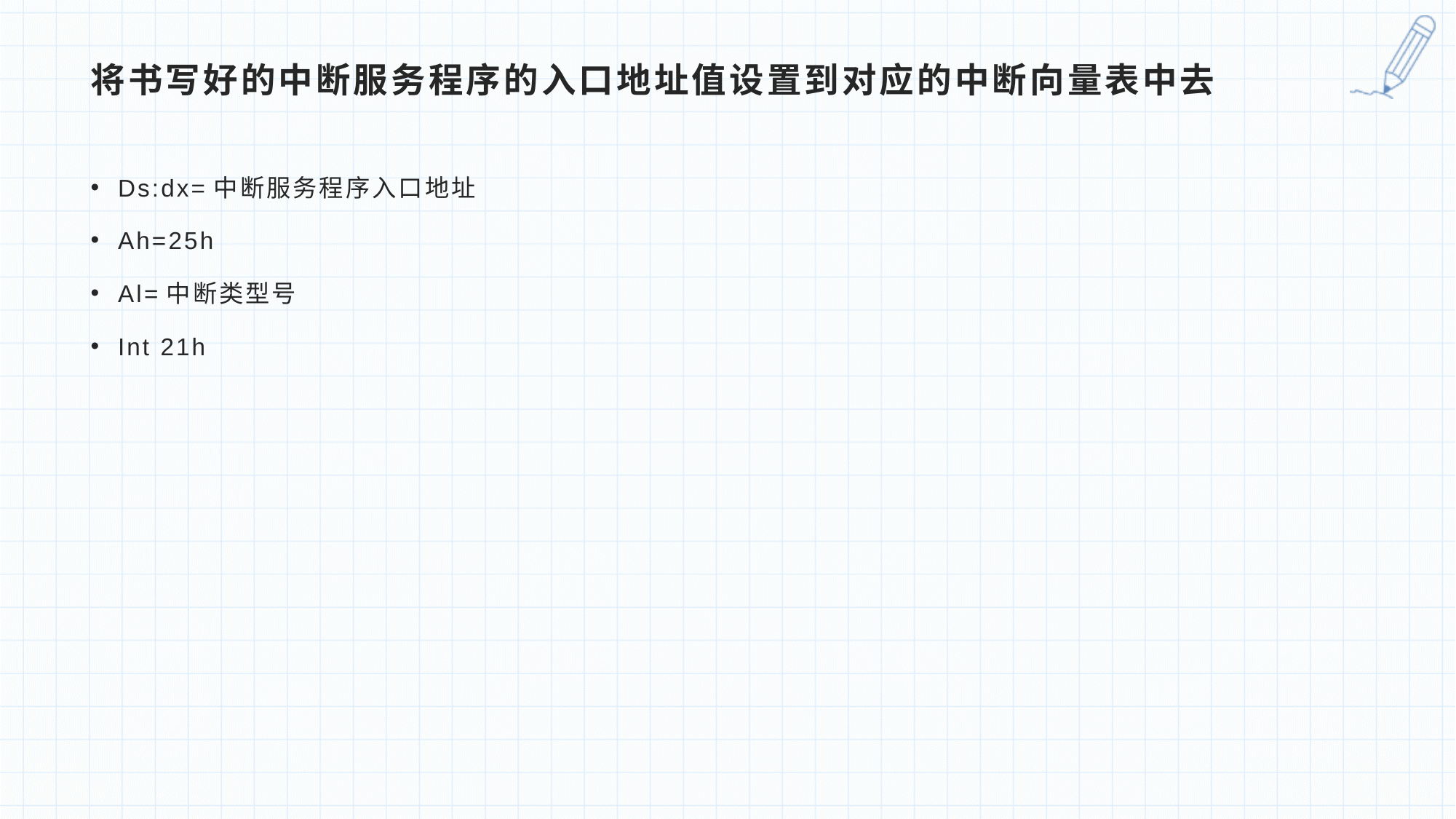

# 将书写好的中断服务程序的入口地址值设置到对应的中断向量表中去

Ds:dx=中断服务程序入口地址
Ah=25h
Al=中断类型号
Int 21h